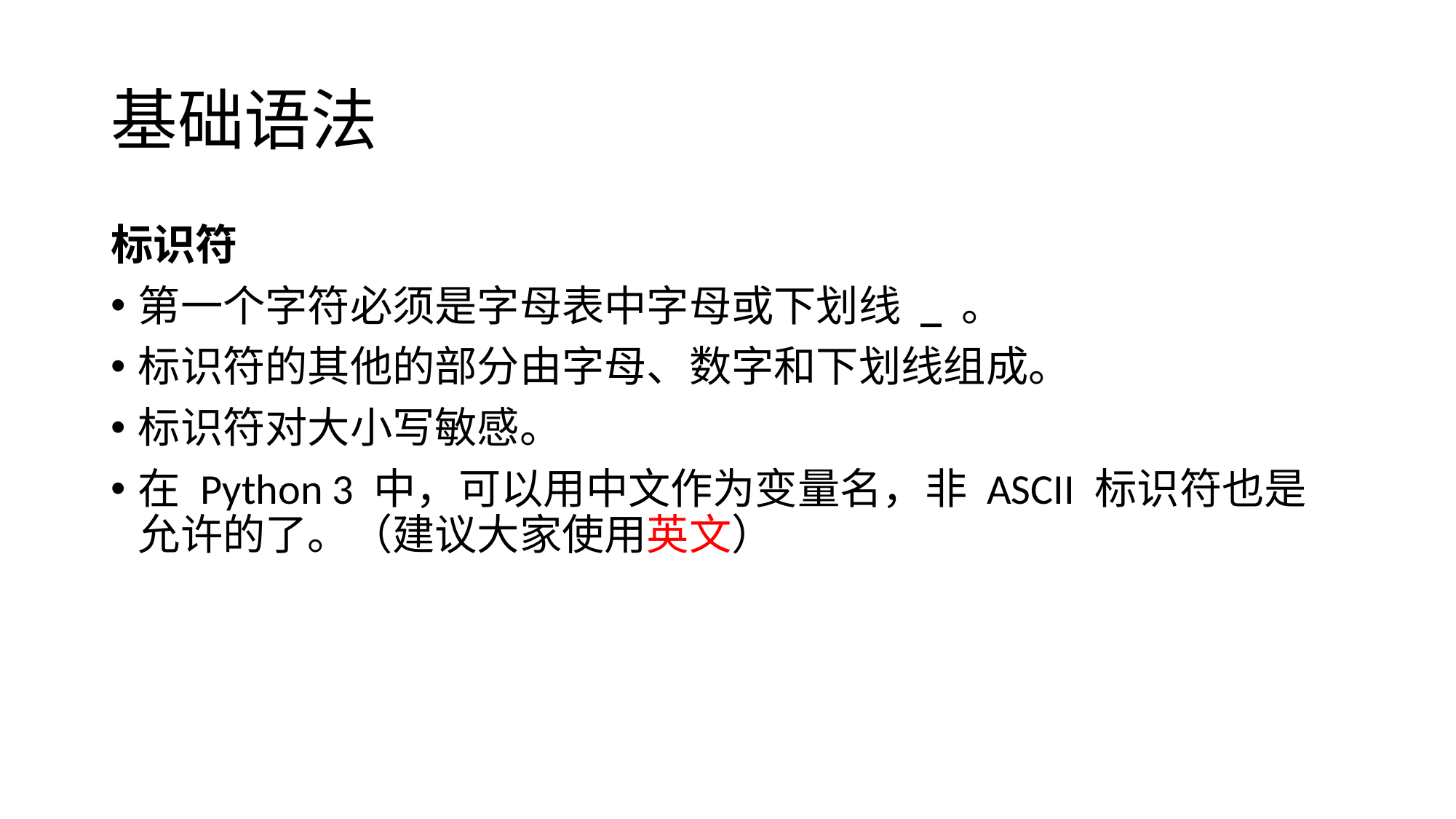

# 基础语法
标识符
第一个字符必须是字母表中字母或下划线 _ 。
标识符的其他的部分由字母、数字和下划线组成。
标识符对大小写敏感。
在 Python 3 中，可以用中文作为变量名，非 ASCII 标识符也是允许的了。（建议大家使用英文）